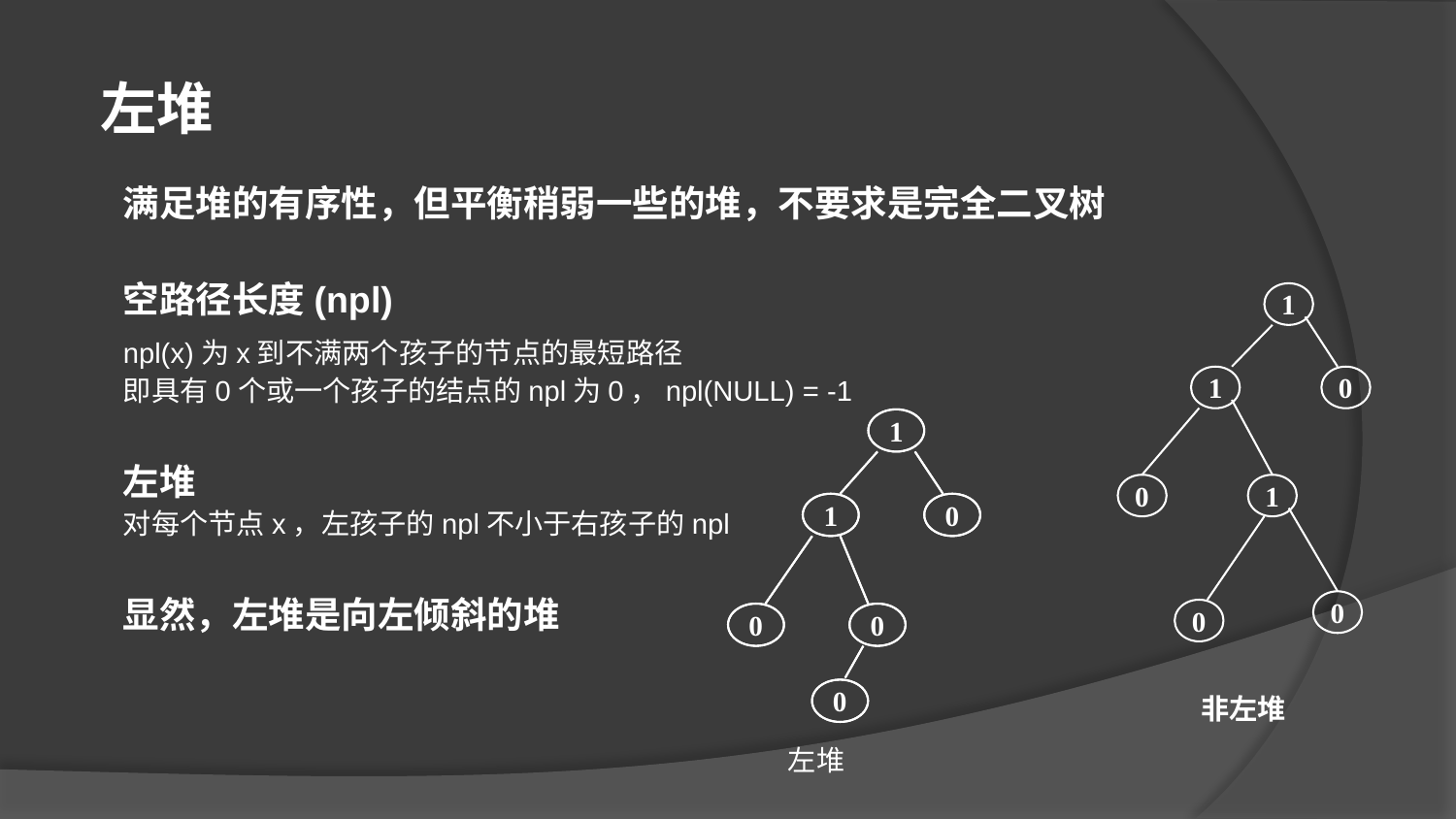

左堆
满足堆的有序性，但平衡稍弱一些的堆，不要求是完全二叉树

空路径长度(npl)
npl(x)为x到不满两个孩子的节点的最短路径
即具有0个或一个孩子的结点的npl为0，npl(NULL) = -1

左堆
对每个节点x，左孩子的npl不小于右孩子的npl

显然，左堆是向左倾斜的堆
1

1
0

0
1

0
0

1

1
0

0
0

0
非左堆
左堆